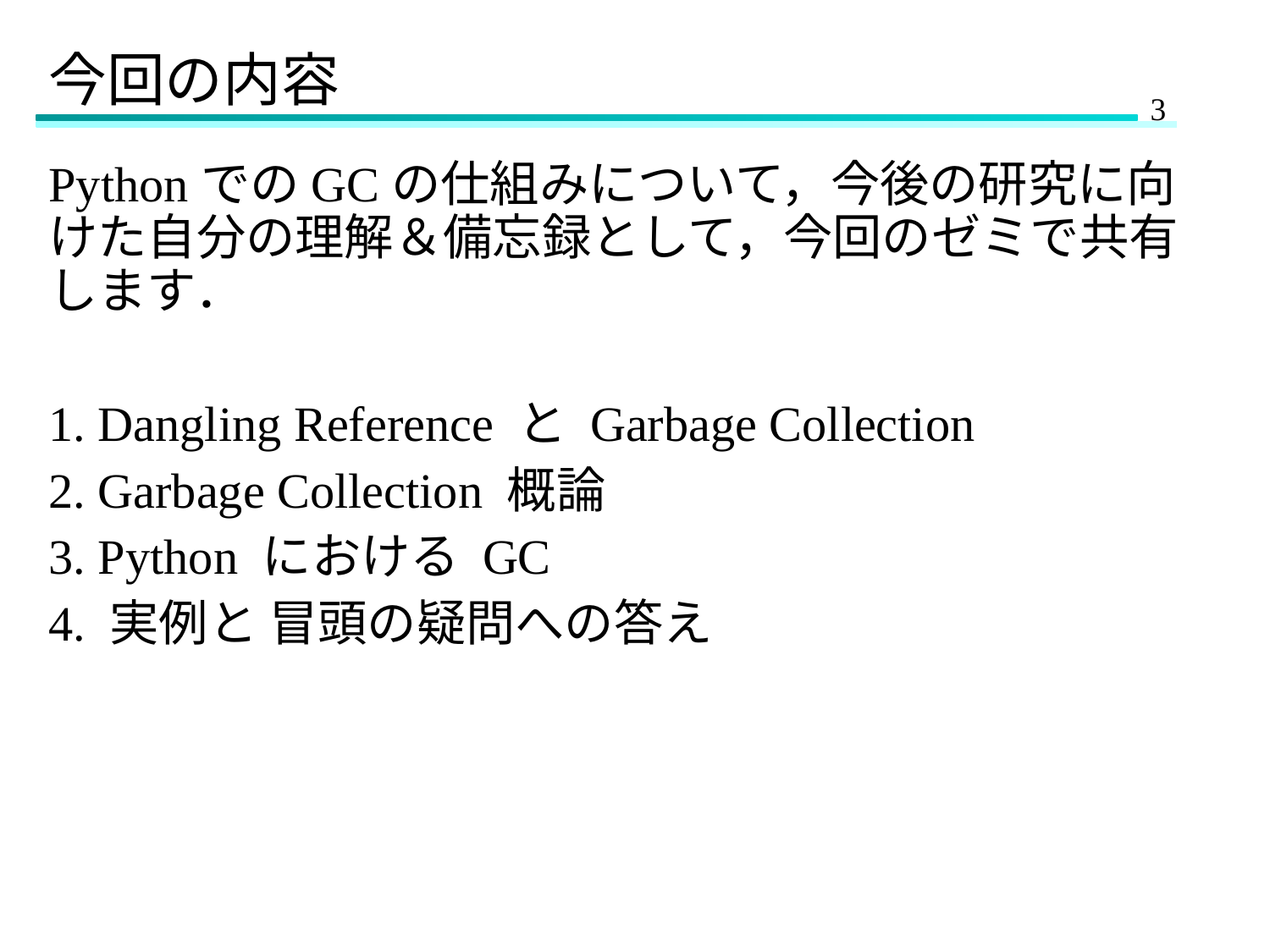

# 今回の内容
PythonでのGCの仕組みについて，今後の研究に向けた自分の理解＆備忘録として，今回のゼミで共有します．

1. Dangling Reference と Garbage Collection
2. Garbage Collection 概論
3. Python における GC
4. 実例と 冒頭の疑問への答え